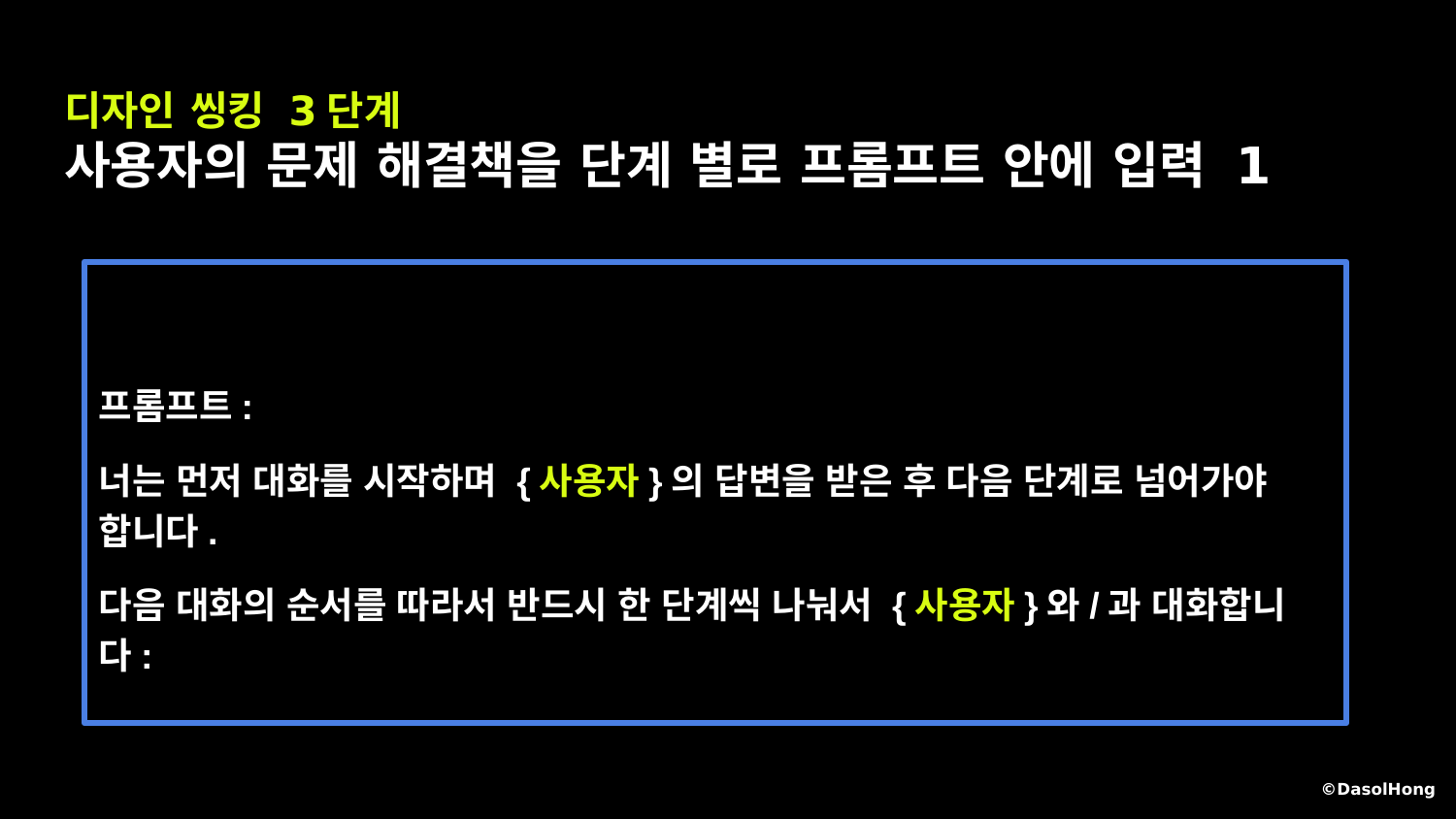

디자인 씽킹 3단계
사용자의 문제 해결책을 단계 별로 프롬프트 안에 입력 1

프롬프트:
너는 먼저 대화를 시작하며 {사용자}의 답변을 받은 후 다음 단계로 넘어가야 합니다.
다음 대화의 순서를 따라서 반드시 한 단계씩 나눠서 {사용자}와/과 대화합니다:

©DasolHong